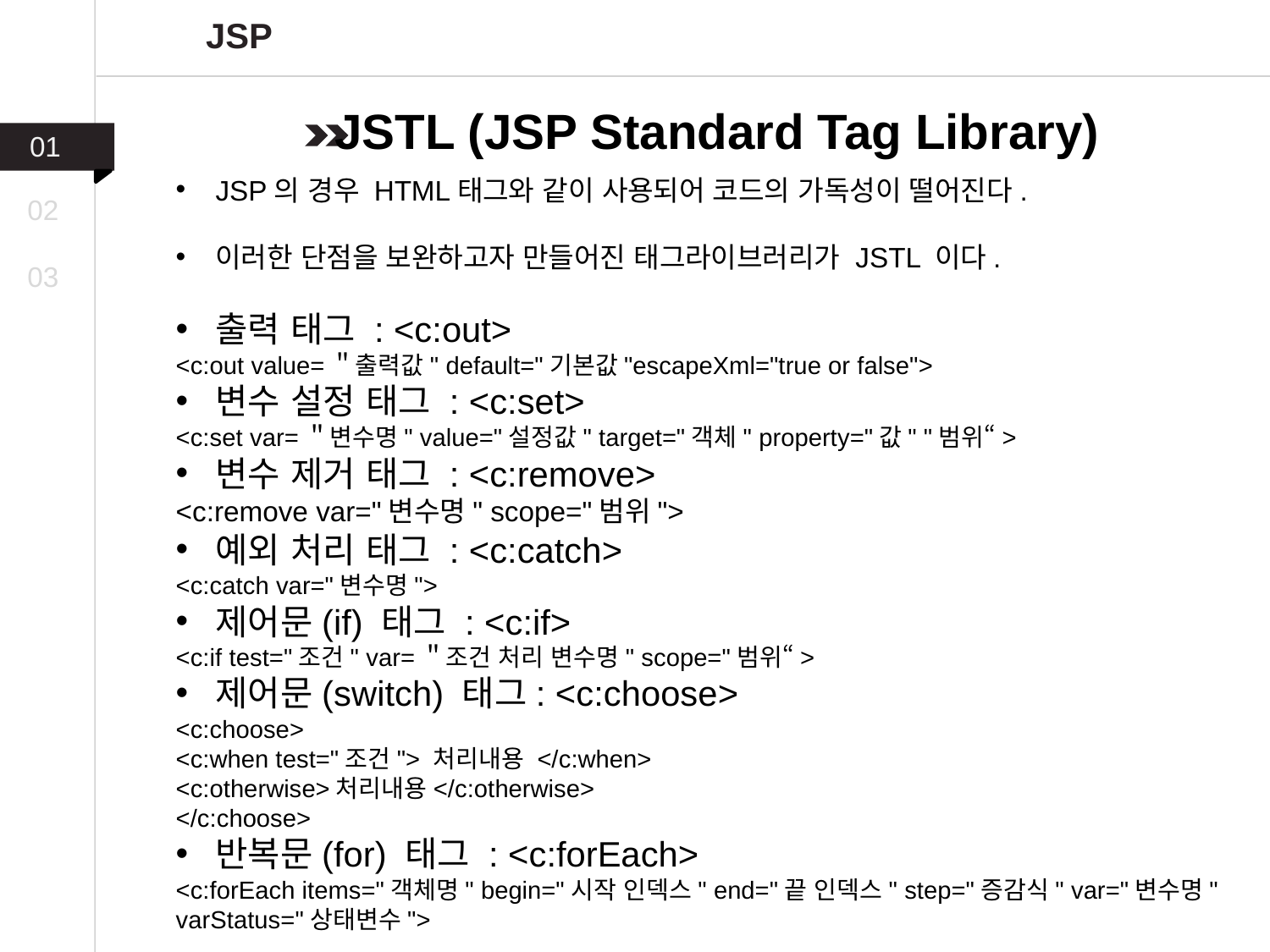

JSP
JSTL (JSP Standard Tag Library)
01

JSP의 경우 HTML태그와 같이 사용되어 코드의 가독성이 떨어진다.

이러한 단점을 보완하고자 만들어진 태그라이브러리가 JSTL 이다.

출력 태그 : <c:out>
<c:out value=＂출력값" default="기본값"escapeXml="true or false">
변수 설정 태그 : <c:set>
<c:set var=＂변수명" value="설정값" target="객체" property="값" "범위“>
변수 제거 태그 : <c:remove>
<c:remove var="변수명" scope="범위">
예외 처리 태그 : <c:catch>
<c:catch var="변수명">
제어문(if) 태그 : <c:if>
<c:if test="조건" var=＂조건 처리 변수명" scope="범위“>
제어문(switch) 태그: <c:choose>
<c:choose>
<c:when test="조건"> 처리내용 </c:when>
<c:otherwise>처리내용</c:otherwise>
</c:choose>
반복문(for) 태그 : <c:forEach>
<c:forEach items="객체명" begin="시작 인덱스" end="끝 인덱스" step="증감식" var="변수명" varStatus="상태변수">

02
03